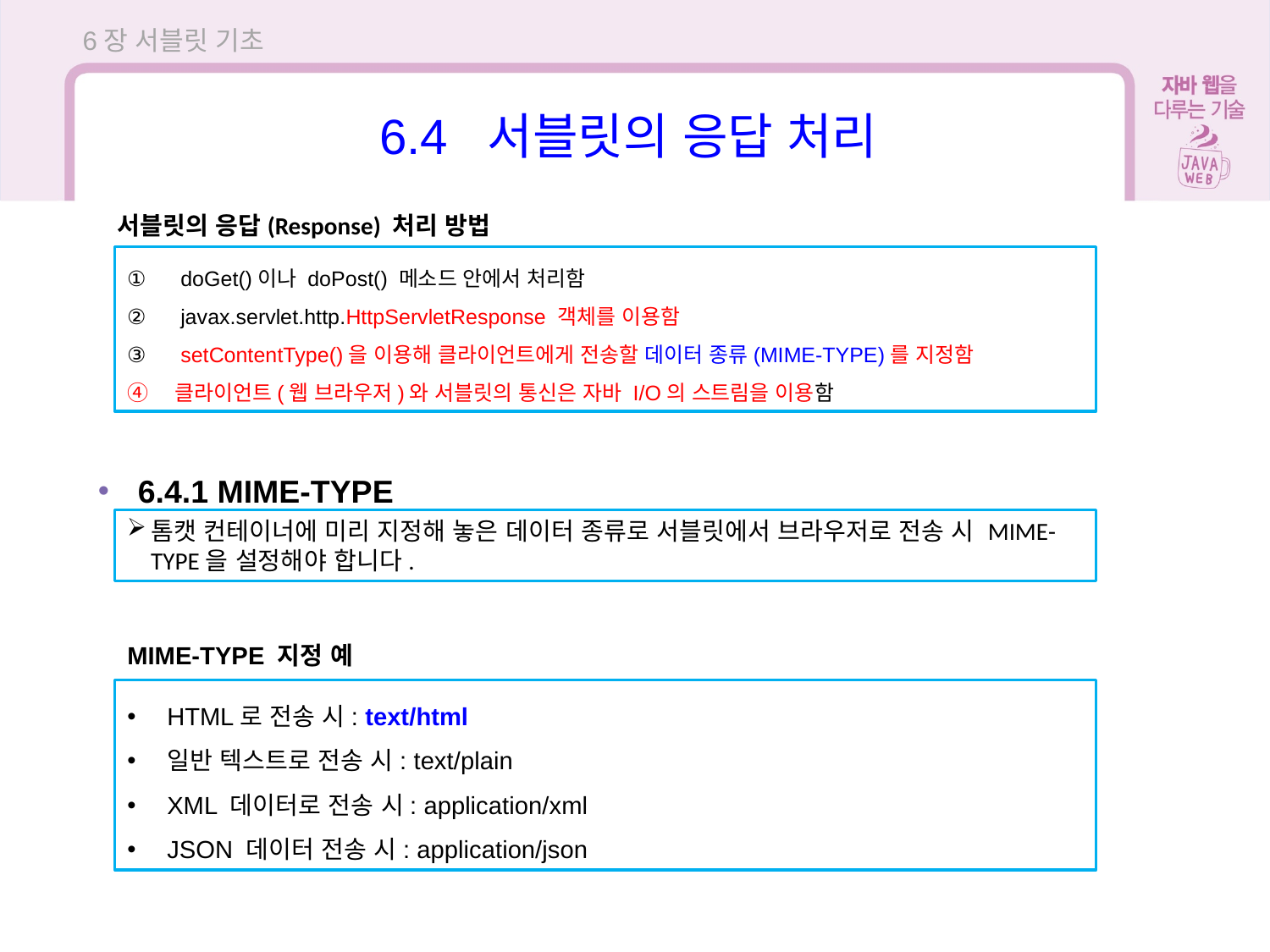

6장 서블릿 기초
6.4  서블릿의 응답 처리
서블릿의 응답(Response) 처리 방법
 doGet()이나 doPost() 메소드 안에서 처리함
 javax.servlet.http.HttpServletResponse 객체를 이용함
 setContentType()을 이용해 클라이언트에게 전송할 데이터 종류(MIME-TYPE)를 지정함
클라이언트(웹 브라우저)와 서블릿의 통신은 자바 I/O의 스트림을 이용함
6.4.1 MIME-TYPE
톰캣 컨테이너에 미리 지정해 놓은 데이터 종류로 서블릿에서 브라우저로 전송 시 MIME-TYPE을 설정해야 합니다.
MIME-TYPE 지정 예
HTML로 전송 시: text/html
일반 텍스트로 전송 시: text/plain
XML 데이터로 전송 시: application/xml
JSON 데이터 전송 시: application/json